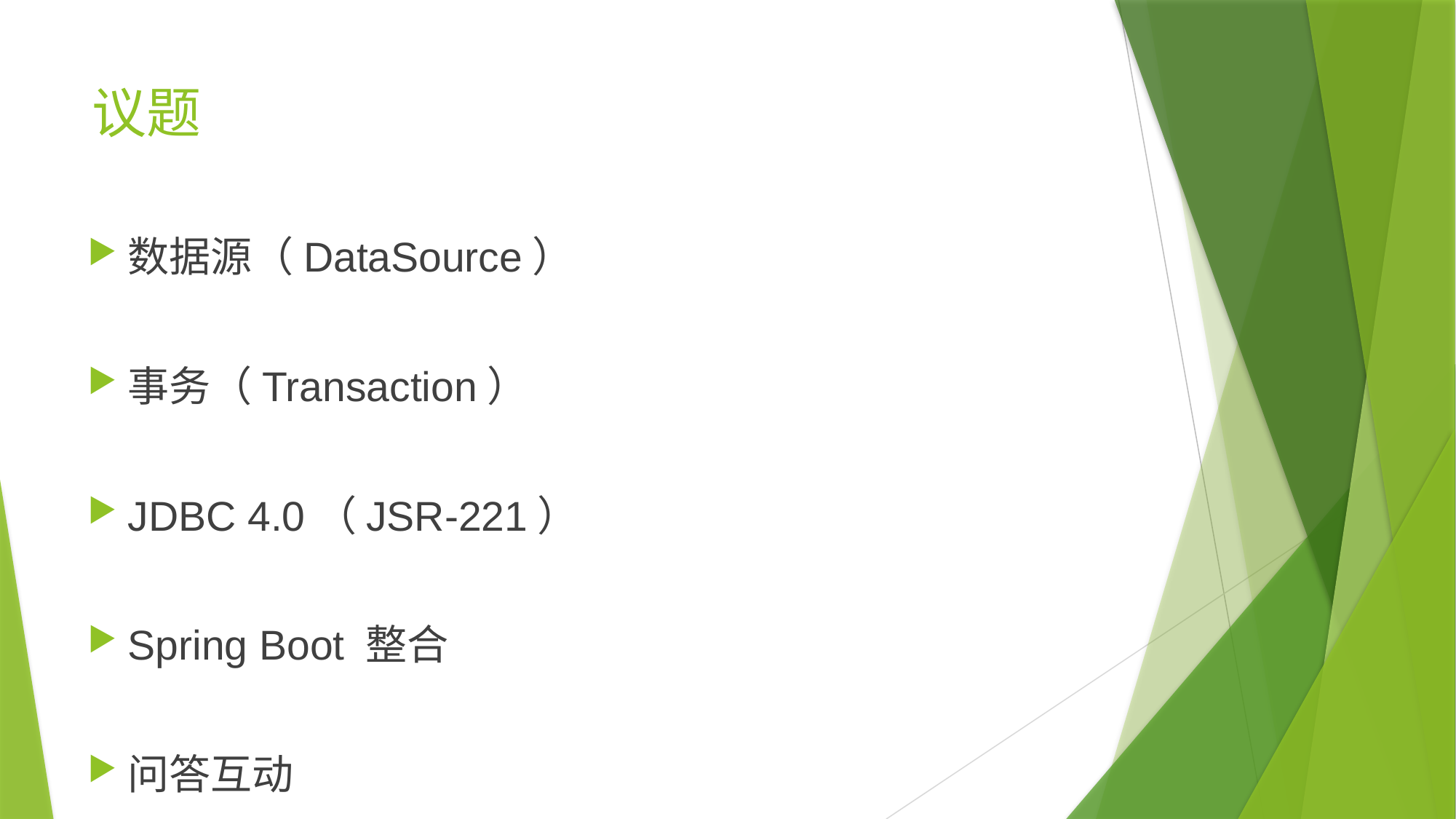

# 议题
数据源（DataSource）

事务（Transaction）

JDBC 4.0（JSR-221）

Spring Boot 整合

问答互动